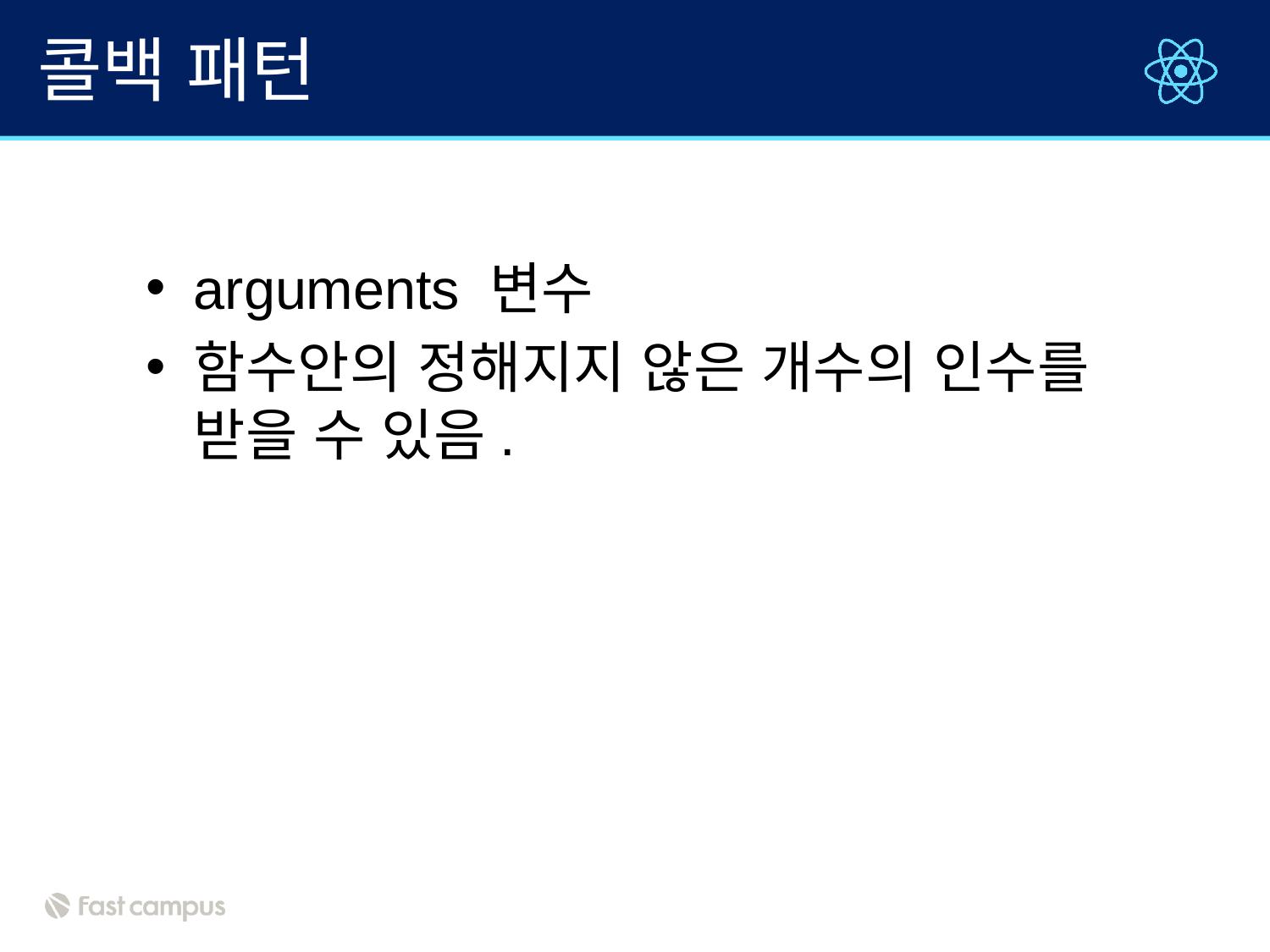

# 콜백 패턴
arguments 변수
함수안의 정해지지 않은 개수의 인수를 받을 수 있음.